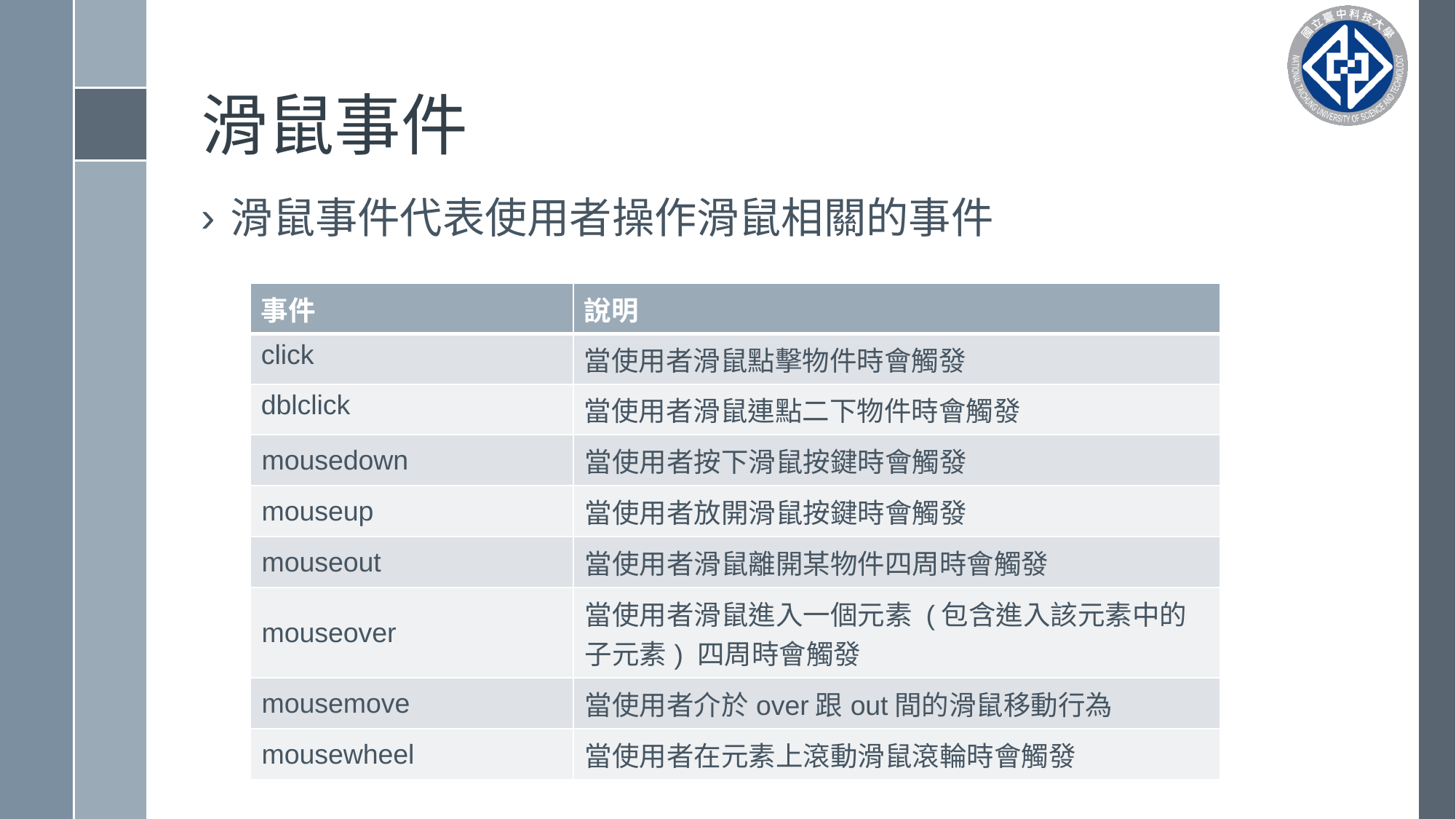

# 滑鼠事件
滑鼠事件代表使用者操作滑鼠相關的事件
| 事件 | 說明 |
| --- | --- |
| click | 當使用者滑鼠點擊物件時會觸發 |
| dblclick | 當使用者滑鼠連點二下物件時會觸發 |
| mousedown | 當使用者按下滑鼠按鍵時會觸發 |
| mouseup | 當使用者放開滑鼠按鍵時會觸發 |
| mouseout | 當使用者滑鼠離開某物件四周時會觸發 |
| mouseover | 當使用者滑鼠進入一個元素 (包含進入該元素中的子元素) 四周時會觸發 |
| mousemove | 當使用者介於over跟out間的滑鼠移動行為 |
| mousewheel | 當使用者在元素上滾動滑鼠滾輪時會觸發 |